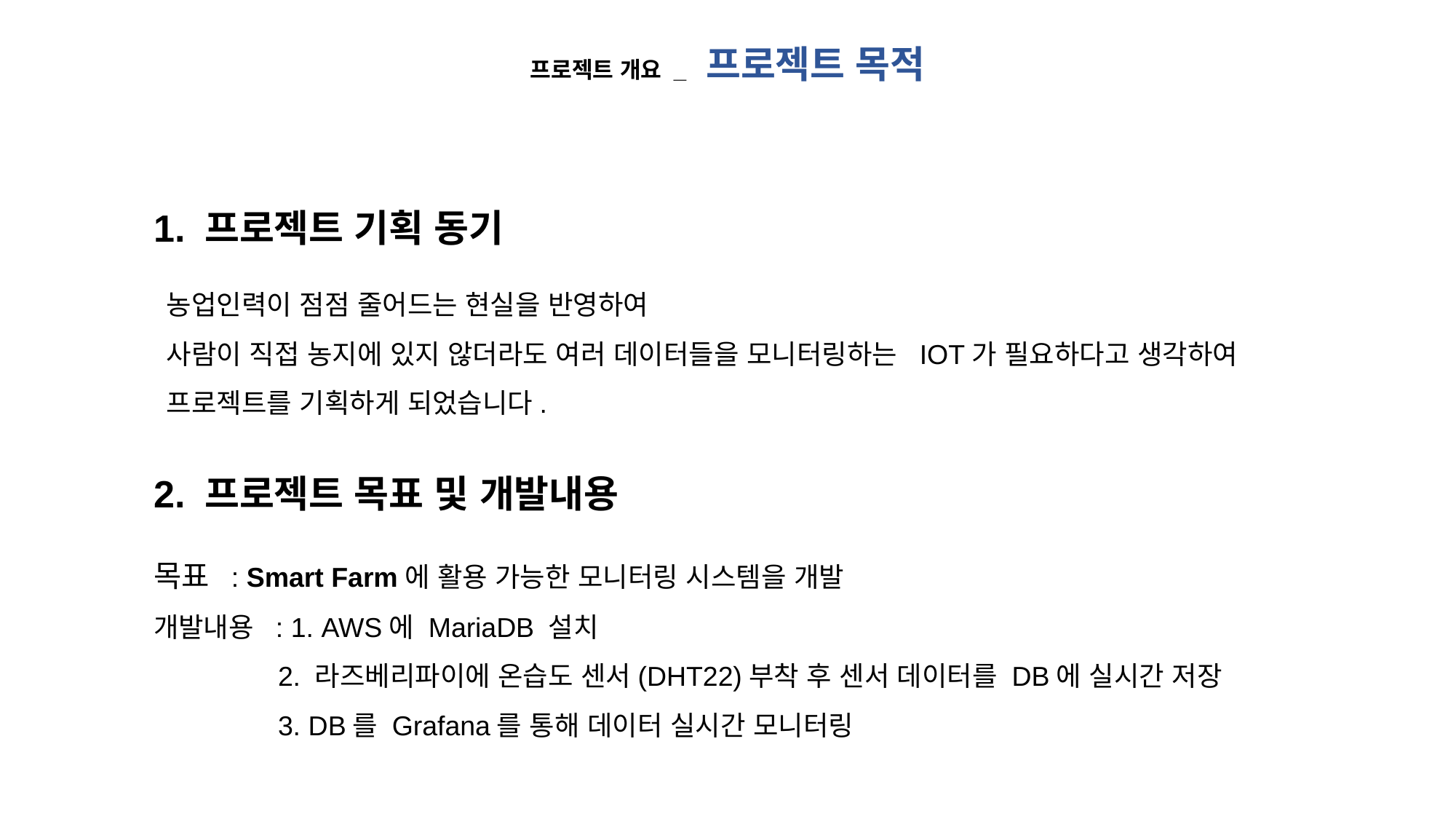

프로젝트 개요 _ 프로젝트 목적
1. 프로젝트 기획 동기
농업인력이 점점 줄어드는 현실을 반영하여
사람이 직접 농지에 있지 않더라도 여러 데이터들을 모니터링하는  IOT가 필요하다고 생각하여
프로젝트를 기획하게 되었습니다.
2. 프로젝트 목표 및 개발내용
목표  : Smart Farm에 활용 가능한 모니터링 시스템을 개발
개발내용  : 1. AWS에 MariaDB 설치
	  2. 라즈베리파이에 온습도 센서(DHT22)부착 후 센서 데이터를 DB에 실시간 저장
 	  3. DB를 Grafana를 통해 데이터 실시간 모니터링